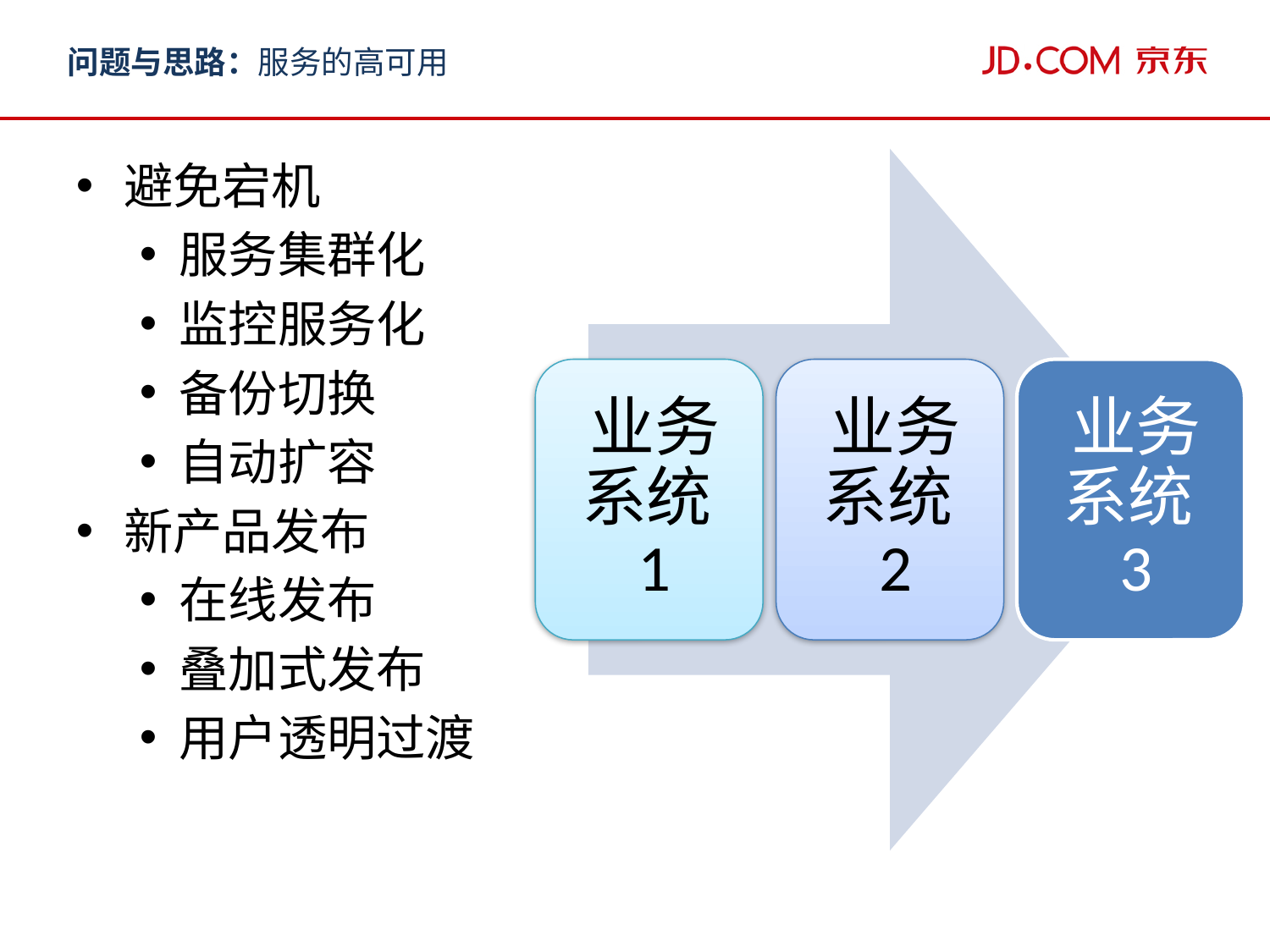

问题与思路：服务的高可用
避免宕机
服务集群化
监控服务化
备份切换
自动扩容
新产品发布
在线发布
叠加式发布
用户透明过渡

业务系统1
业务系统2
业务系统3